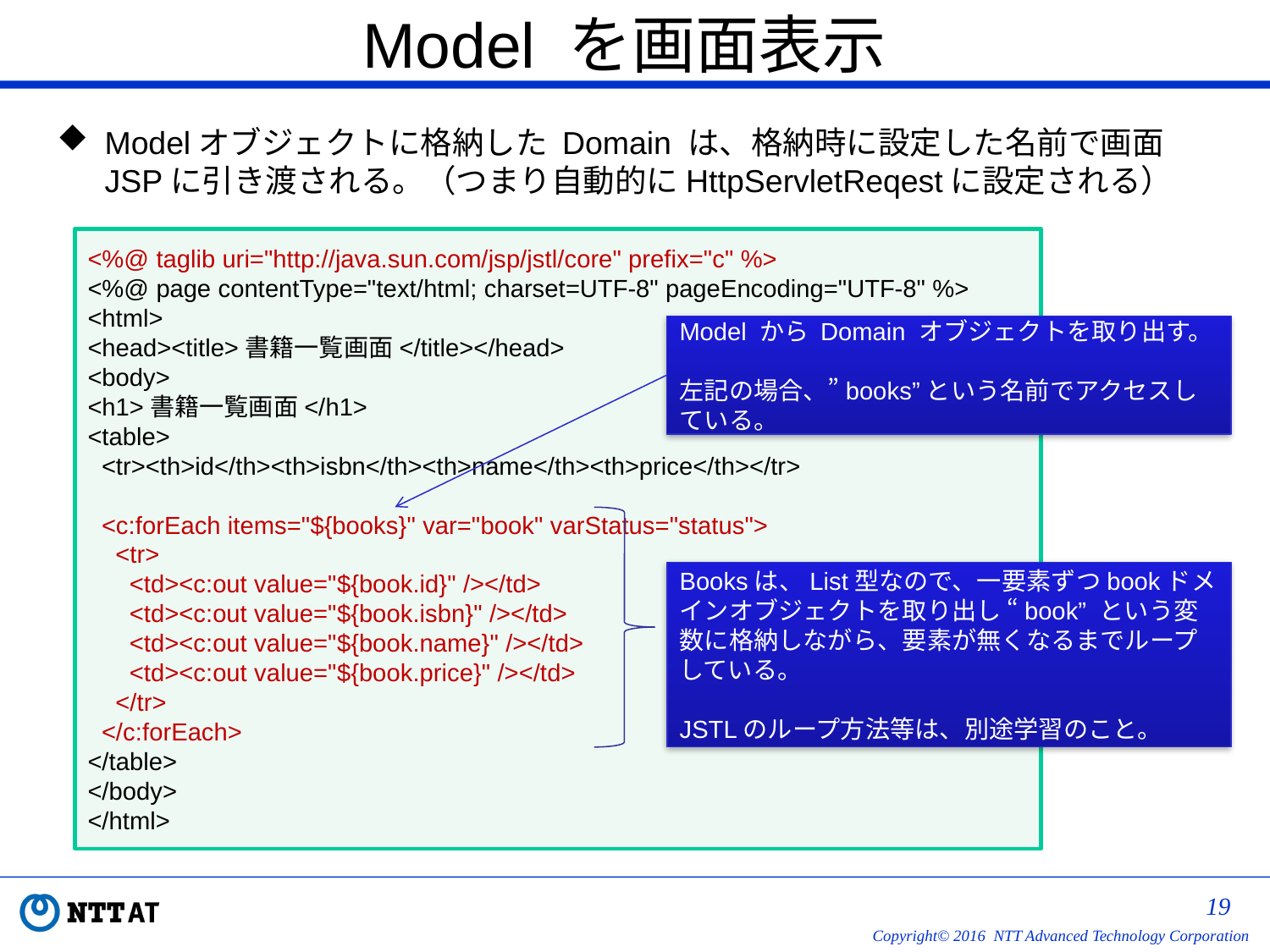

# Model を画面表示
Modelオブジェクトに格納した Domain は、格納時に設定した名前で画面JSPに引き渡される。（つまり自動的にHttpServletReqestに設定される）
<%@ taglib uri="http://java.sun.com/jsp/jstl/core" prefix="c" %>
<%@ page contentType="text/html; charset=UTF-8" pageEncoding="UTF-8" %>
<html>
<head><title>書籍一覧画面</title></head>
<body>
<h1>書籍一覧画面</h1>
<table>
  <tr><th>id</th><th>isbn</th><th>name</th><th>price</th></tr>

  <c:forEach items="${books}" var="book" varStatus="status">
    <tr>
      <td><c:out value="${book.id}" /></td>
      <td><c:out value="${book.isbn}" /></td>
      <td><c:out value="${book.name}" /></td>
      <td><c:out value="${book.price}" /></td>
    </tr>
  </c:forEach>
</table>
</body>
</html>
Model から Domain オブジェクトを取り出す。

左記の場合、”books”という名前でアクセスしている。

Booksは、List型なので、一要素ずつbookドメインオブジェクトを取り出し “book” という変数に格納しながら、要素が無くなるまでループしている。

JSTLのループ方法等は、別途学習のこと。
19